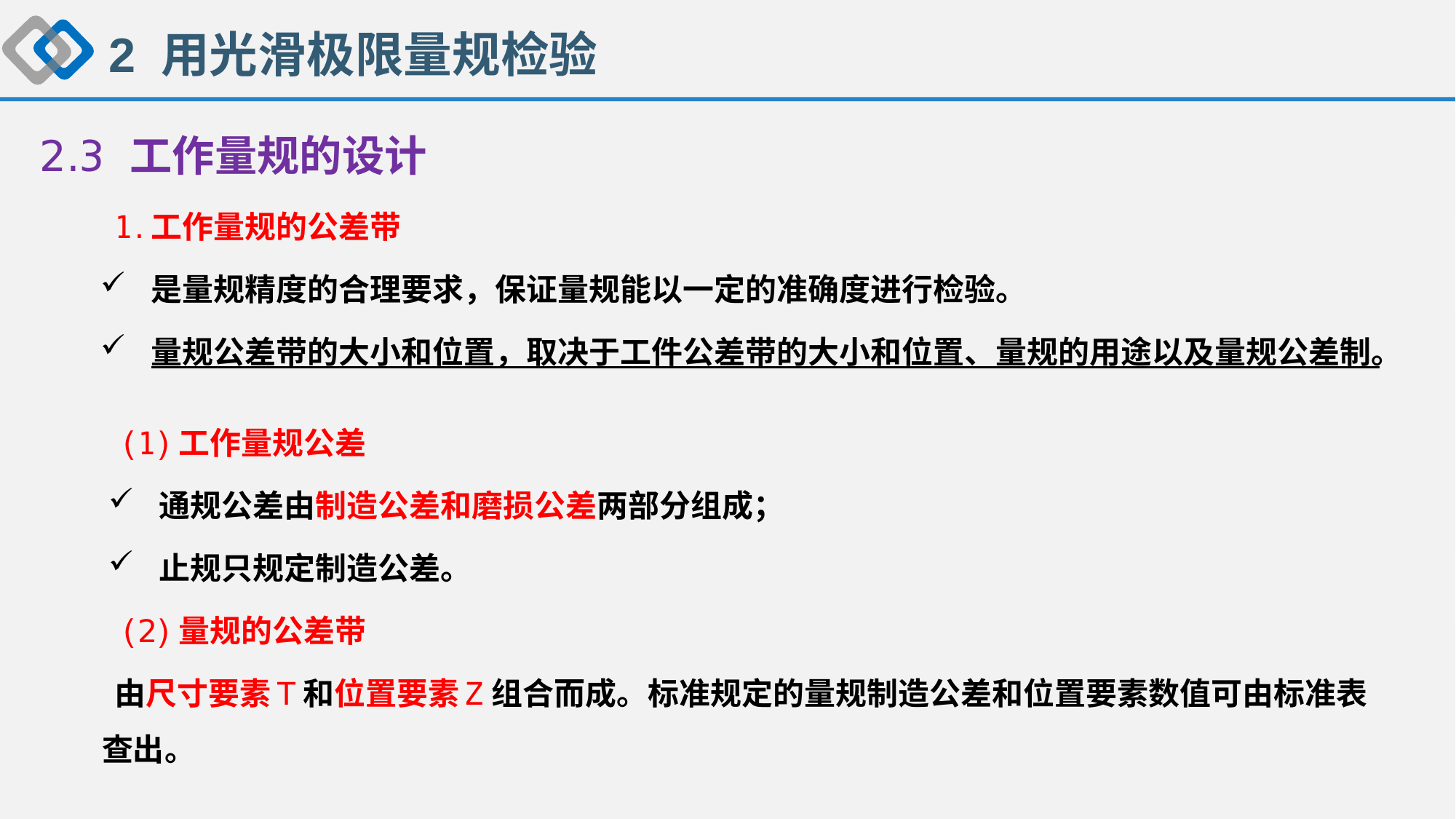

2 用光滑极限量规检验
2.3 工作量规的设计
       1.工作量规的公差带
是量规精度的合理要求，保证量规能以一定的准确度进行检验。
量规公差带的大小和位置，取决于工件公差带的大小和位置、量规的用途以及量规公差制。

        (1)工作量规公差
通规公差由制造公差和磨损公差两部分组成；
止规只规定制造公差。
        (2)量规的公差带
        由尺寸要素T和位置要素Z组合而成。标准规定的量规制造公差和位置要素数值可由标准表查出。